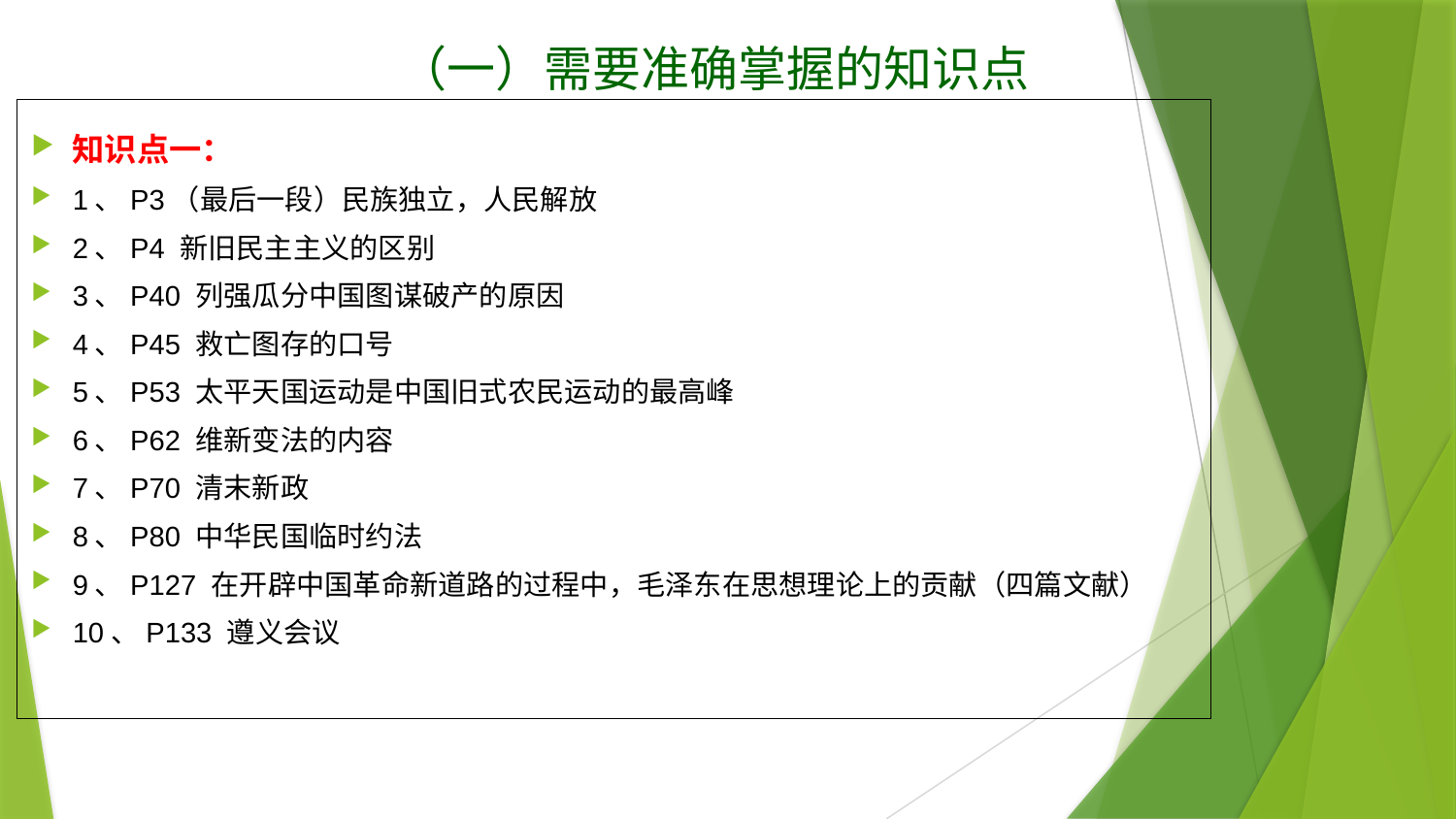

# （一）需要准确掌握的知识点
知识点一：
1、P3（最后一段）民族独立，人民解放
2、P4 新旧民主主义的区别
3、P40 列强瓜分中国图谋破产的原因
4、P45 救亡图存的口号
5、P53 太平天国运动是中国旧式农民运动的最高峰
6、P62 维新变法的内容
7、P70 清末新政
8、P80 中华民国临时约法
9、P127 在开辟中国革命新道路的过程中，毛泽东在思想理论上的贡献（四篇文献）
10、P133 遵义会议